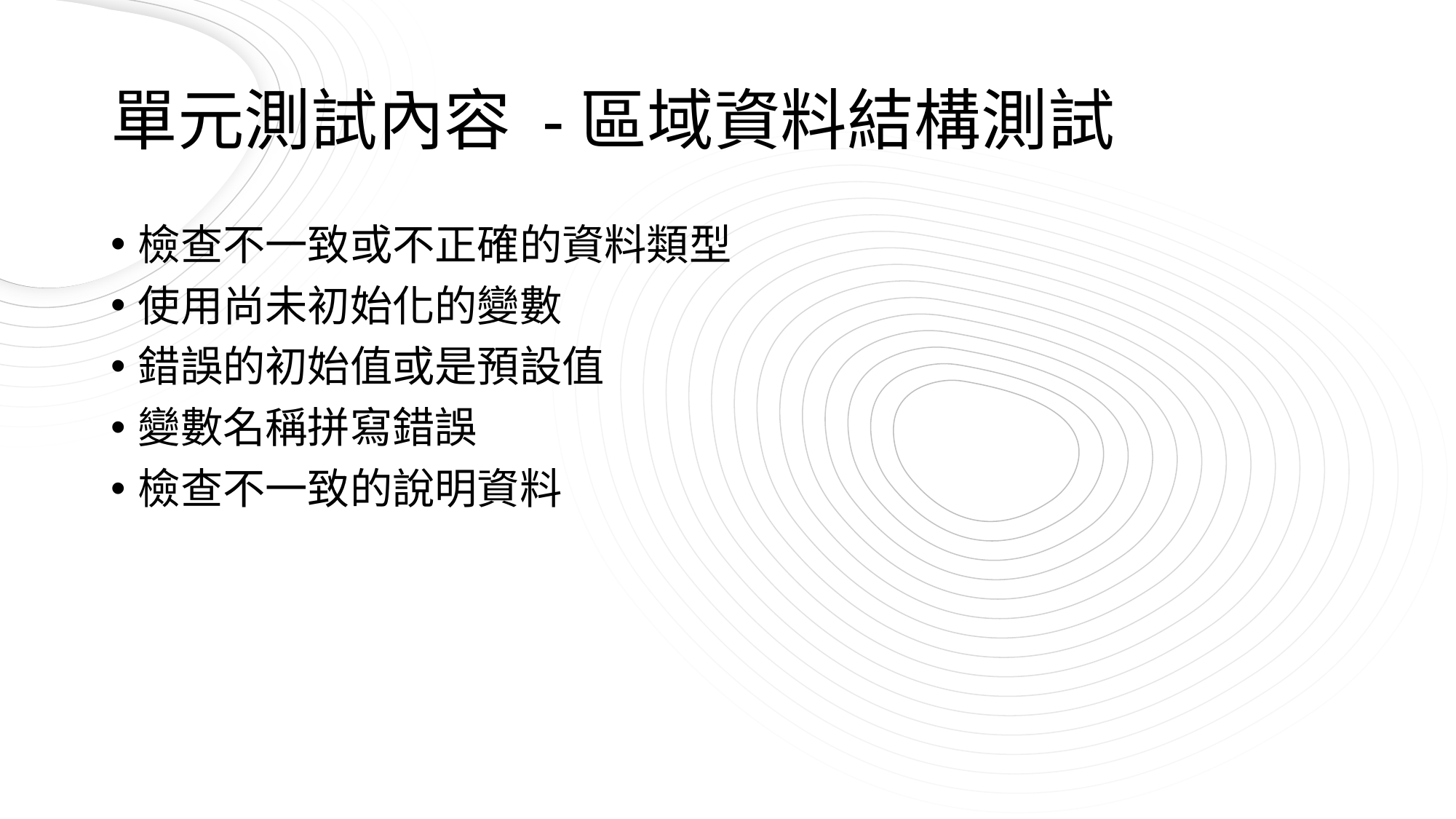

# 單元測試內容 -區域資料結構測試
檢查不一致或不正確的資料類型
使用尚未初始化的變數
錯誤的初始值或是預設值
變數名稱拼寫錯誤
檢查不一致的說明資料